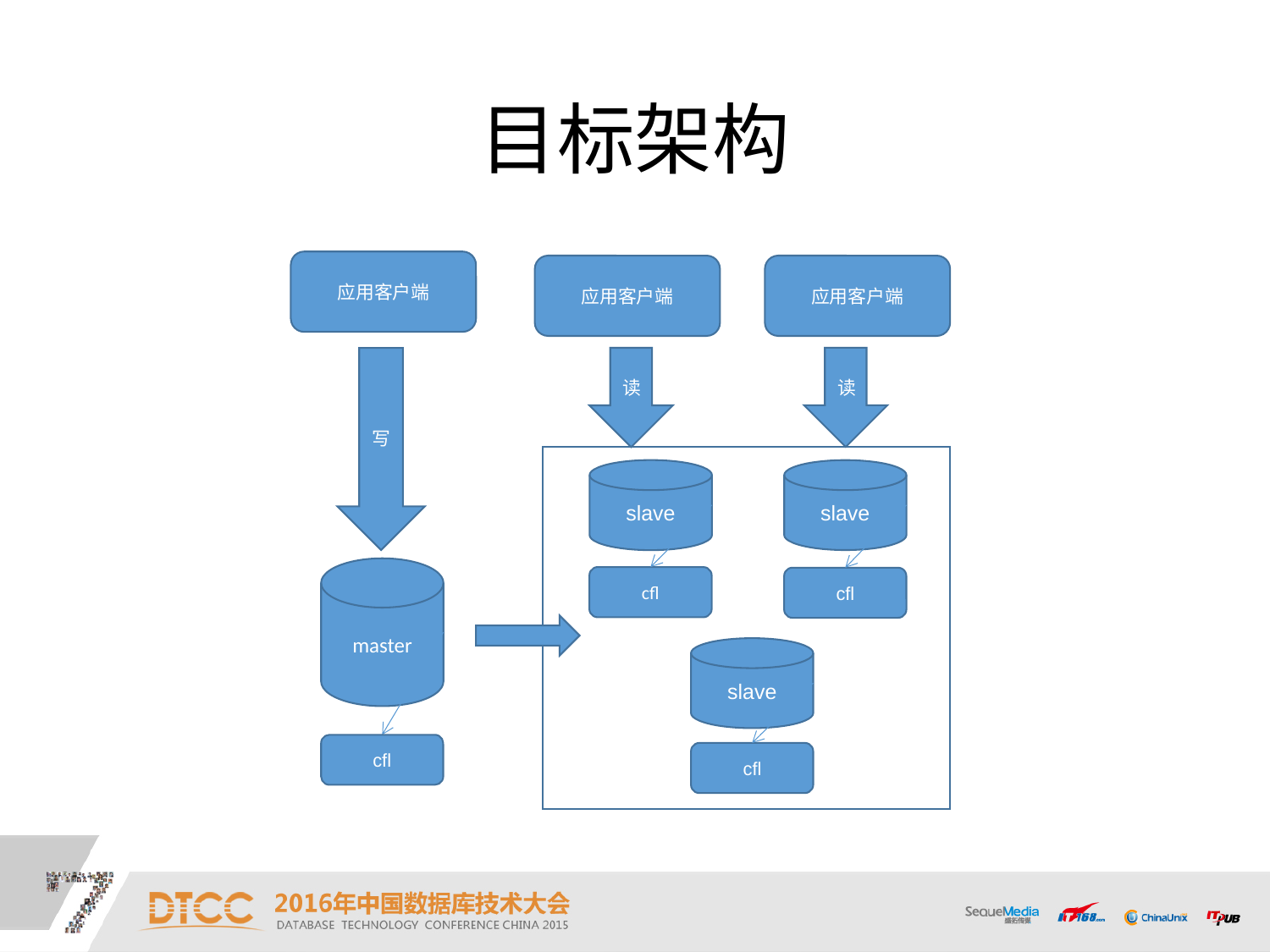

# 目标架构

应用客户端
应用客户端
应用客户端
读
读
写

slave
slave
master
cfl
cfl

slave
cfl
cfl